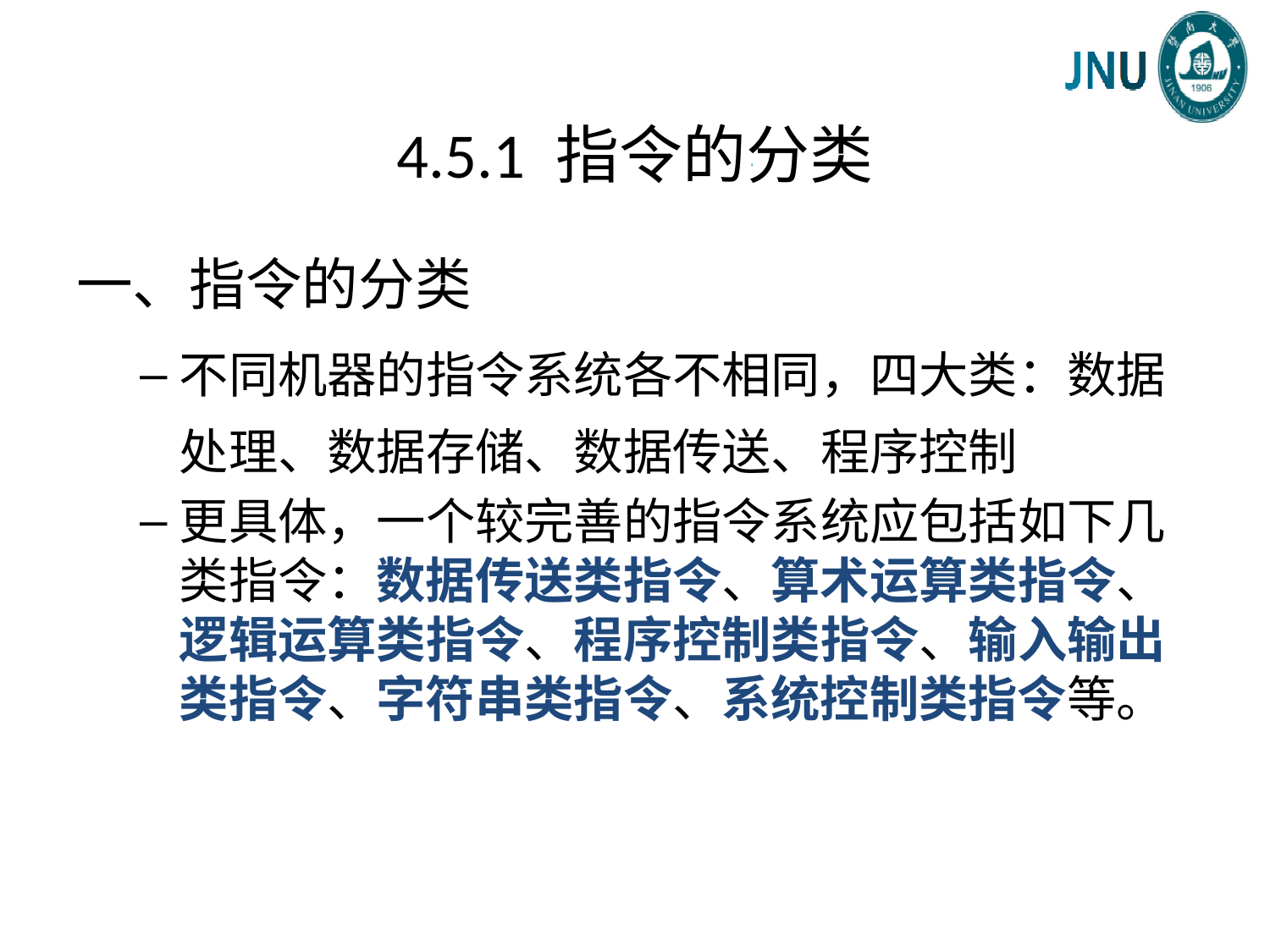

# 4.5.1 指令的分类
一、指令的分类
不同机器的指令系统各不相同，四大类：数据处理、数据存储、数据传送、程序控制
更具体，一个较完善的指令系统应包括如下几类指令：数据传送类指令、算术运算类指令、逻辑运算类指令、程序控制类指令、输入输出类指令、字符串类指令、系统控制类指令等。